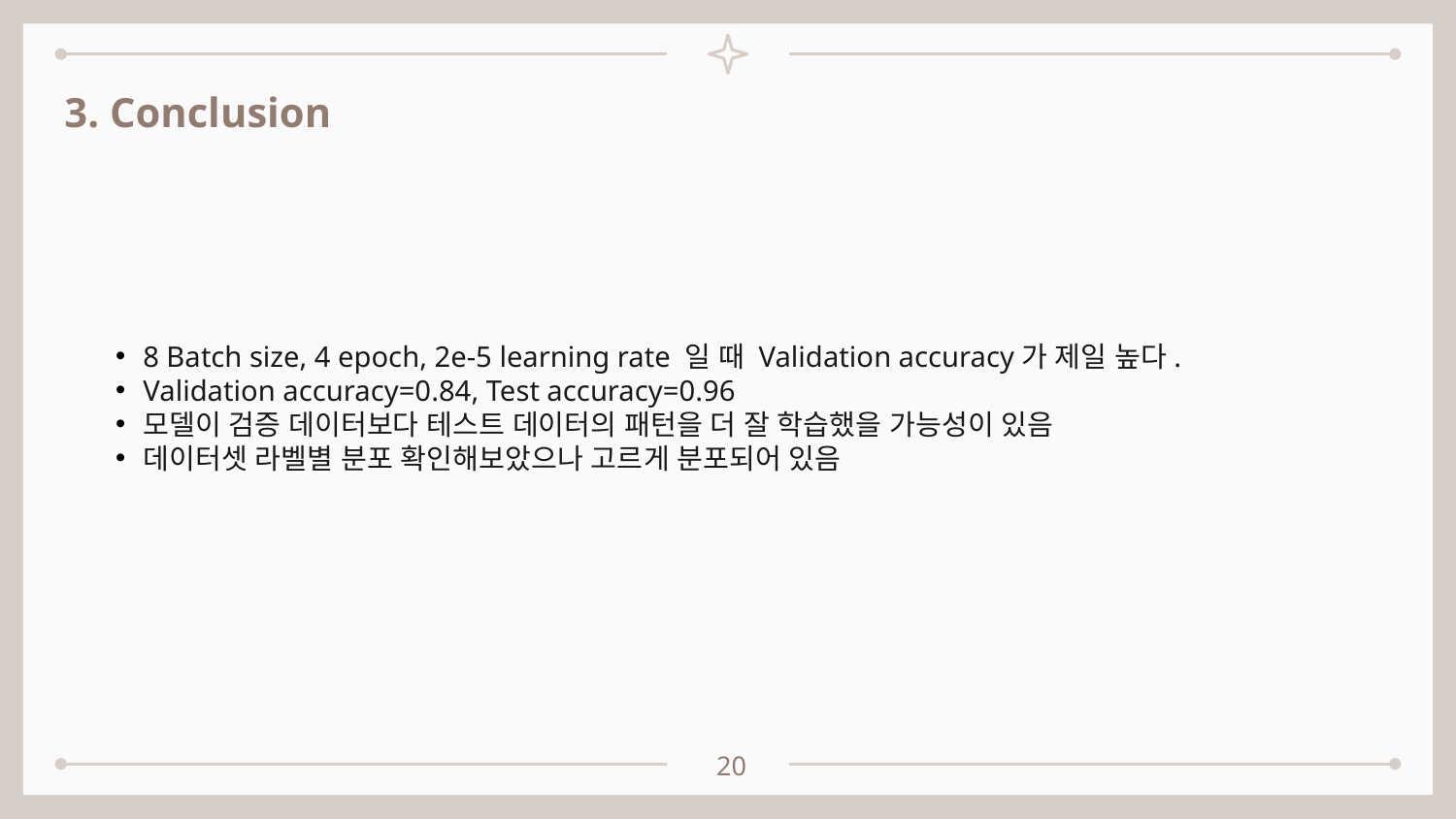

3. Conclusion
8 Batch size, 4 epoch, 2e-5 learning rate 일 때 Validation accuracy가 제일 높다.
Validation accuracy=0.84, Test accuracy=0.96
모델이 검증 데이터보다 테스트 데이터의 패턴을 더 잘 학습했을 가능성이 있음
데이터셋 라벨별 분포 확인해보았으나 고르게 분포되어 있음

20